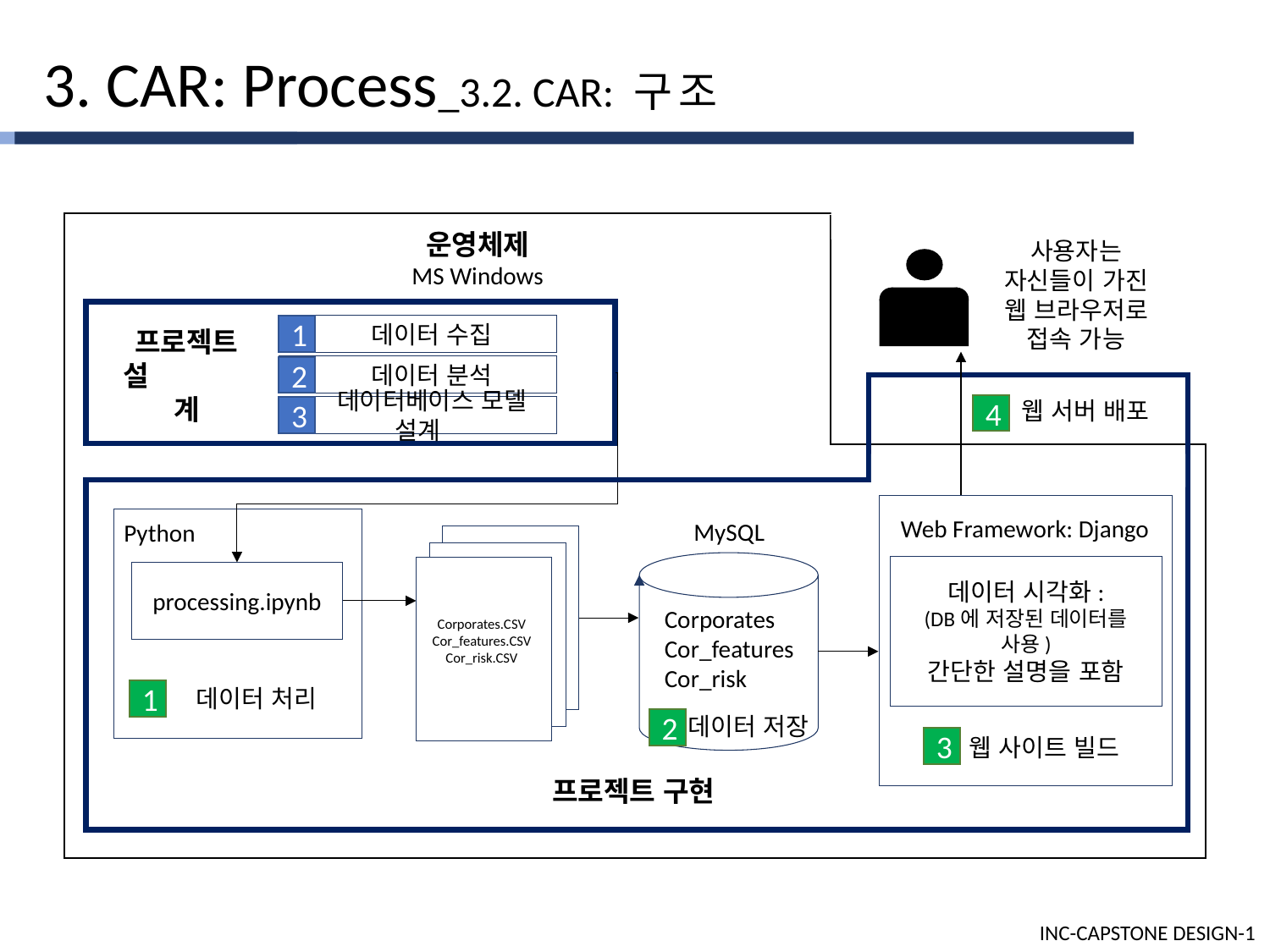

3. CAR: Process_3.2. CAR: 구	조

운영체제

사용자는
자신들이 가진
웹 브라우저로
접속 가능
MS Windows

    데이터 수집
1
프로젝트
설	계
    데이터 분석
2

웹 서버 배포
4
    데이터베이스 모델 설계
3

Web Framework: Django

Python

MySQL

Corporates
Cor_features
Cor_risk

Corporates.CSV
Cor_features.CSV
Cor_risk.CSV
데이터 시각화:
(DB에 저장된 데이터를 사용)
간단한 설명을 포함
processing.ipynb
데이터 처리
1
데이터 저장
2
웹 사이트 빌드
3
프로젝트 구현